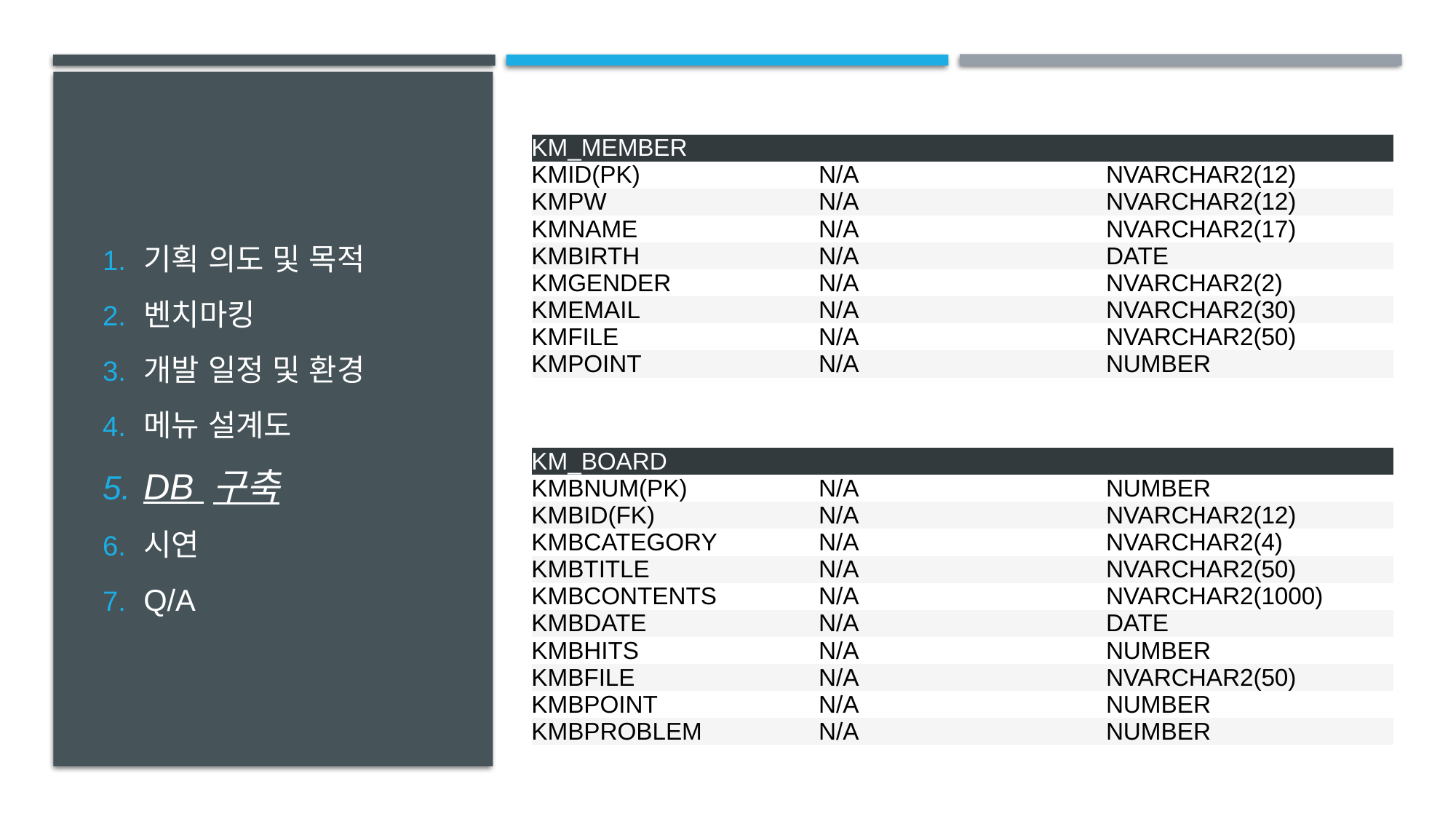

| KM\_MEMBER |  |  |
| --- | --- | --- |
| KMID(PK) | N/A | NVARCHAR2(12) |
| KMPW | N/A | NVARCHAR2(12) |
| KMNAME | N/A | NVARCHAR2(17) |
| KMBIRTH | N/A | DATE |
| KMGENDER | N/A | NVARCHAR2(2) |
| KMEMAIL | N/A | NVARCHAR2(30) |
| KMFILE | N/A | NVARCHAR2(50) |
| KMPOINT | N/A | NUMBER |
기획 의도 및 목적
벤치마킹
개발 일정 및 환경
메뉴 설계도
DB 구축
시연
Q/A
| KM\_BOARD |  |  |
| --- | --- | --- |
| KMBNUM(PK) | N/A | NUMBER |
| KMBID(FK) | N/A | NVARCHAR2(12) |
| KMBCATEGORY | N/A | NVARCHAR2(4) |
| KMBTITLE | N/A | NVARCHAR2(50) |
| KMBCONTENTS | N/A | NVARCHAR2(1000) |
| KMBDATE | N/A | DATE |
| KMBHITS | N/A | NUMBER |
| KMBFILE | N/A | NVARCHAR2(50) |
| KMBPOINT | N/A | NUMBER |
| KMBPROBLEM | N/A | NUMBER |